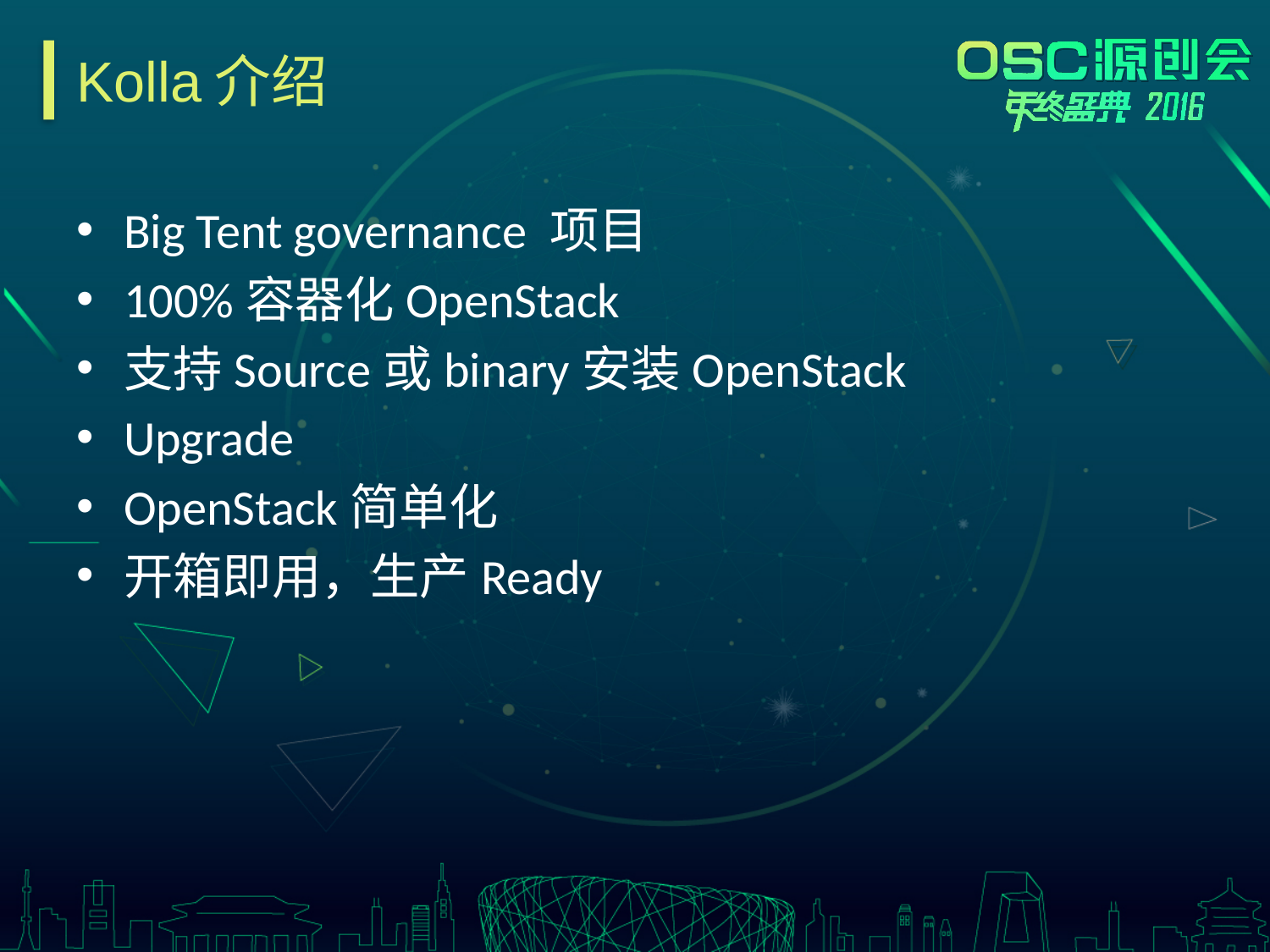

# Kolla介绍
Big Tent governance 项目
100%容器化OpenStack
支持Source或binary安装OpenStack
Upgrade
OpenStack简单化
开箱即用，生产Ready